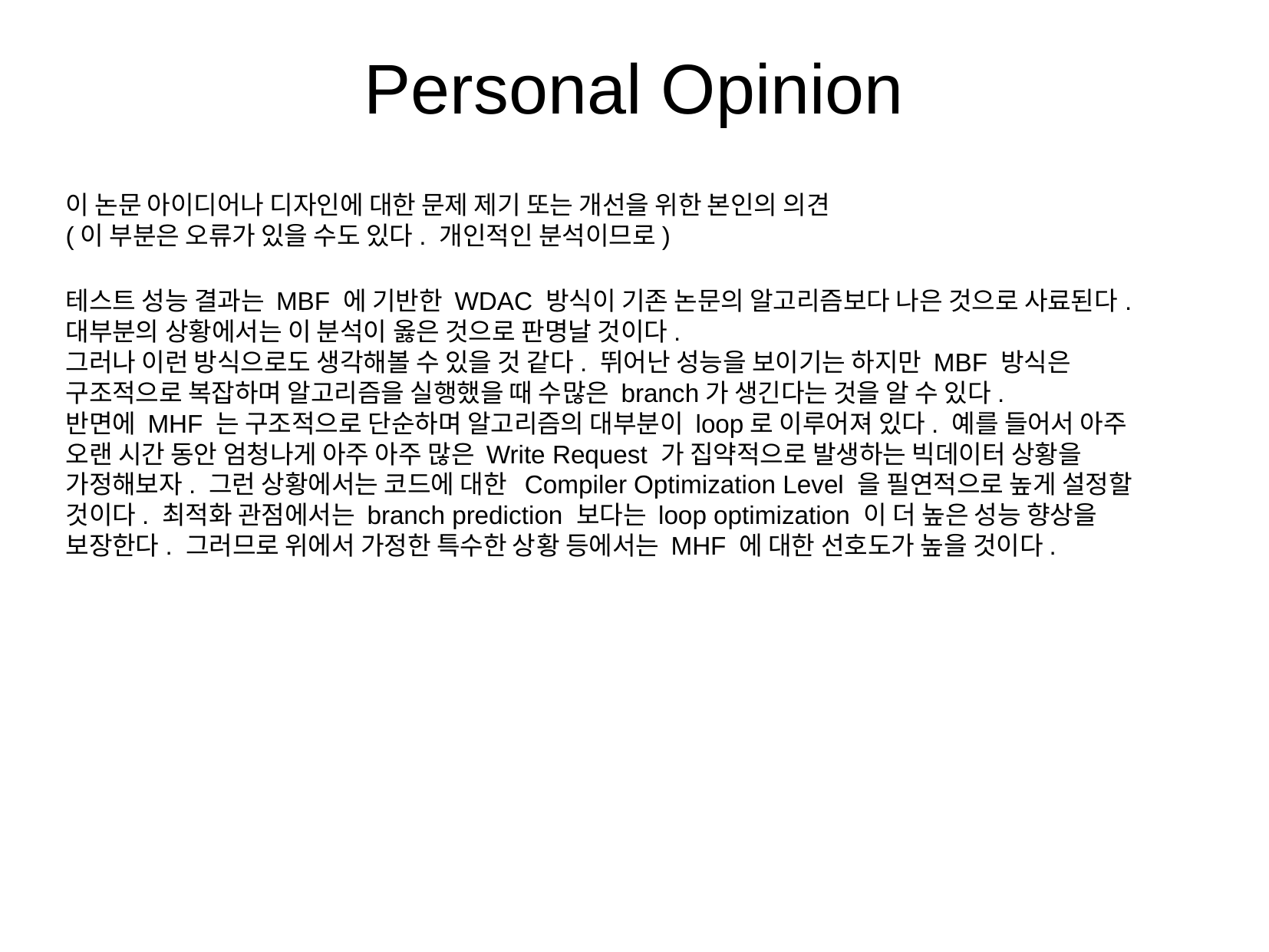

Personal Opinion
이 논문 아이디어나 디자인에 대한 문제 제기 또는 개선을 위한 본인의 의견
(이 부분은 오류가 있을 수도 있다. 개인적인 분석이므로)

테스트 성능 결과는 MBF 에 기반한 WDAC 방식이 기존 논문의 알고리즘보다 나은 것으로 사료된다.
대부분의 상황에서는 이 분석이 옳은 것으로 판명날 것이다.
그러나 이런 방식으로도 생각해볼 수 있을 것 같다. 뛰어난 성능을 보이기는 하지만 MBF 방식은
구조적으로 복잡하며 알고리즘을 실행했을 때 수많은 branch가 생긴다는 것을 알 수 있다.
반면에 MHF 는 구조적으로 단순하며 알고리즘의 대부분이 loop로 이루어져 있다. 예를 들어서 아주
오랜 시간 동안 엄청나게 아주 아주 많은 Write Request 가 집약적으로 발생하는 빅데이터 상황을
가정해보자. 그런 상황에서는 코드에 대한  Compiler Optimization Level 을 필연적으로 높게 설정할
것이다. 최적화 관점에서는 branch prediction 보다는 loop optimization 이 더 높은 성능 향상을
보장한다. 그러므로 위에서 가정한 특수한 상황 등에서는 MHF 에 대한 선호도가 높을 것이다.